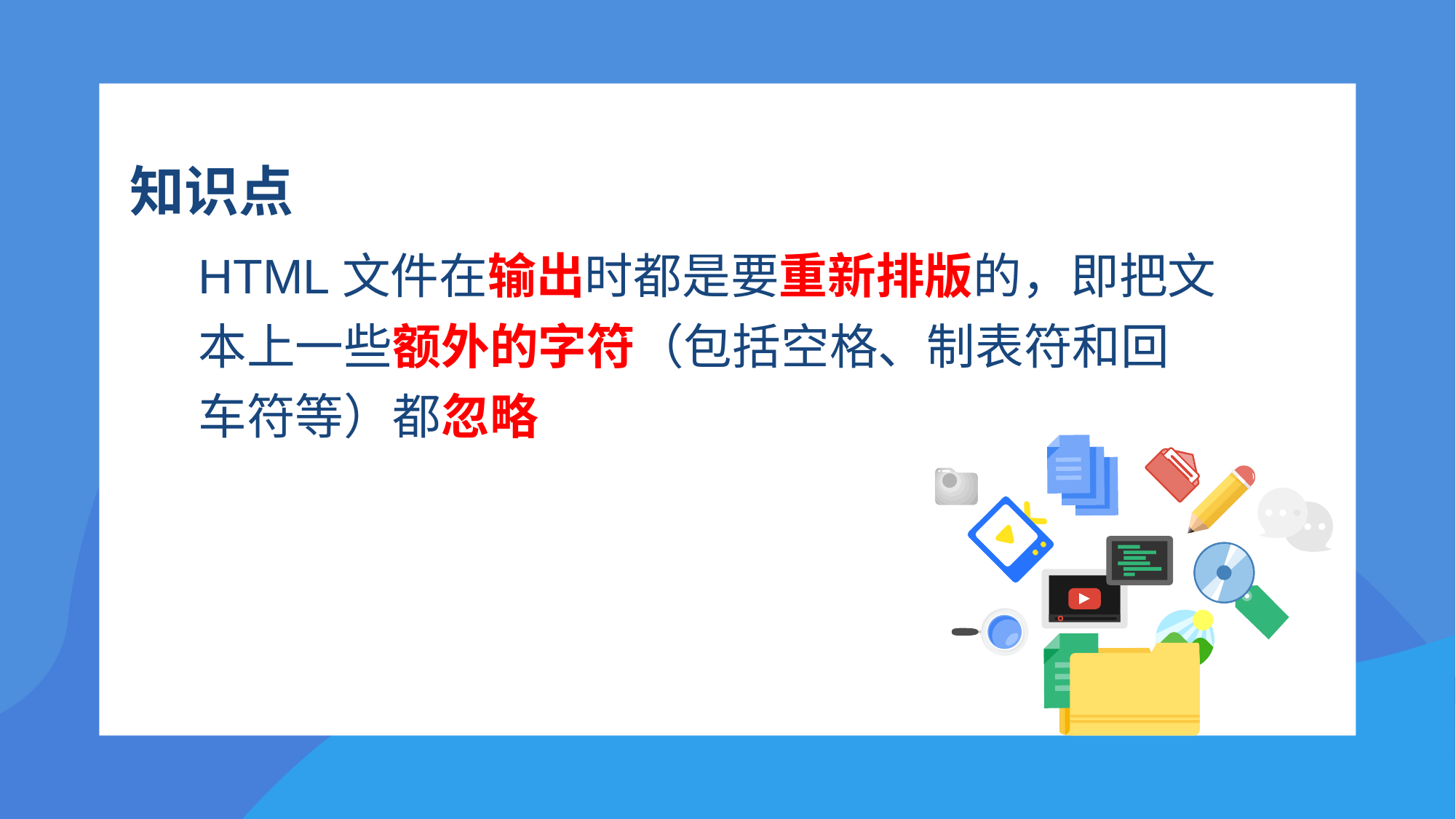

# 知识点
HTML文件在输出时都是要重新排版的，即把文本上一些额外的字符（包括空格、制表符和回车符等）都忽略